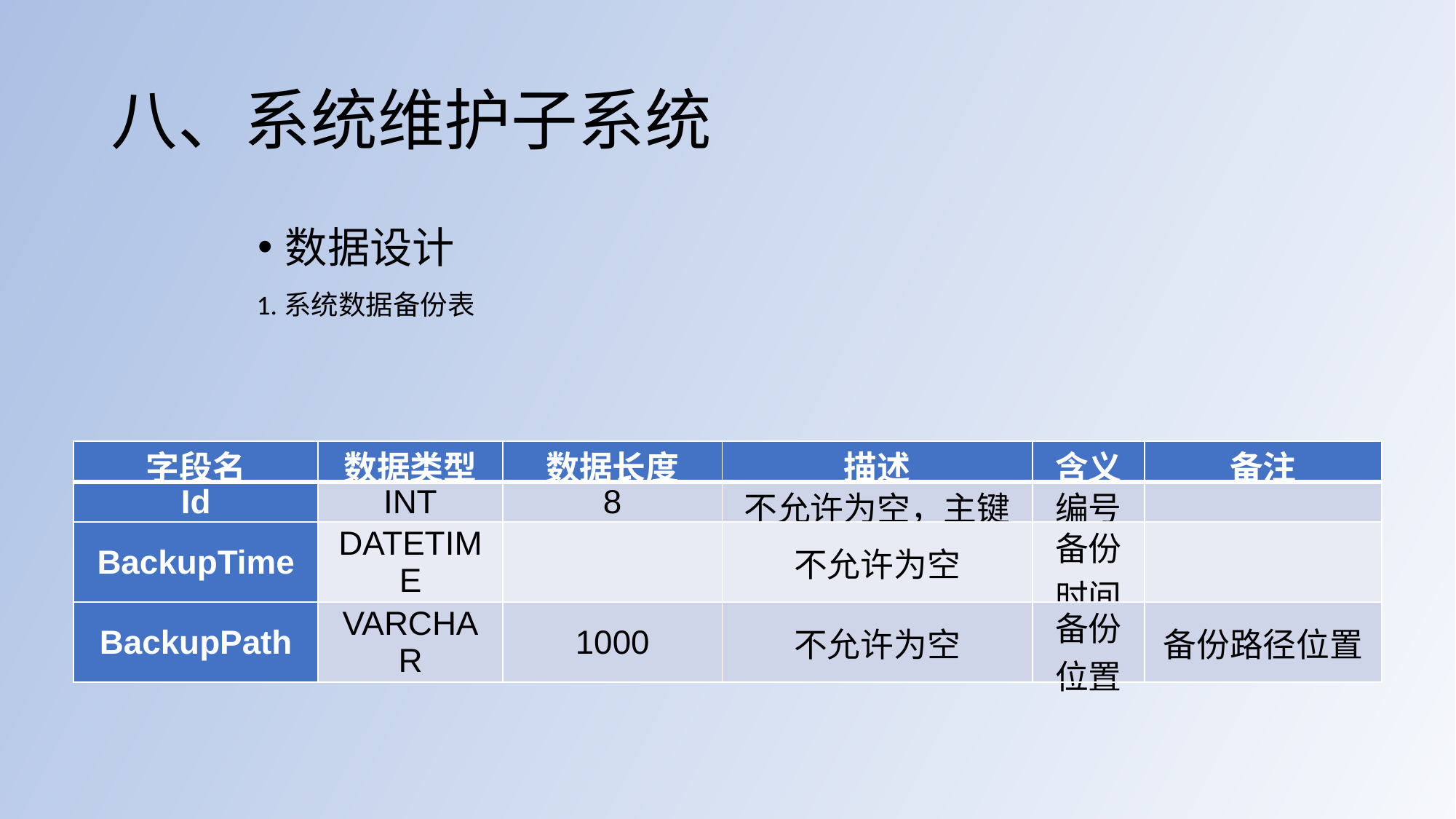

# 八、系统维护子系统
数据设计
1.系统数据备份表
| 字段名 | 数据类型 | 数据长度 | 描述 | 含义 | 备注 |
| --- | --- | --- | --- | --- | --- |
| Id | INT | 8 | 不允许为空，主键 | 编号 |  |
| BackupTime | DATETIME |  | 不允许为空 | 备份时间 |  |
| BackupPath | VARCHAR | 1000 | 不允许为空 | 备份位置 | 备份路径位置 |